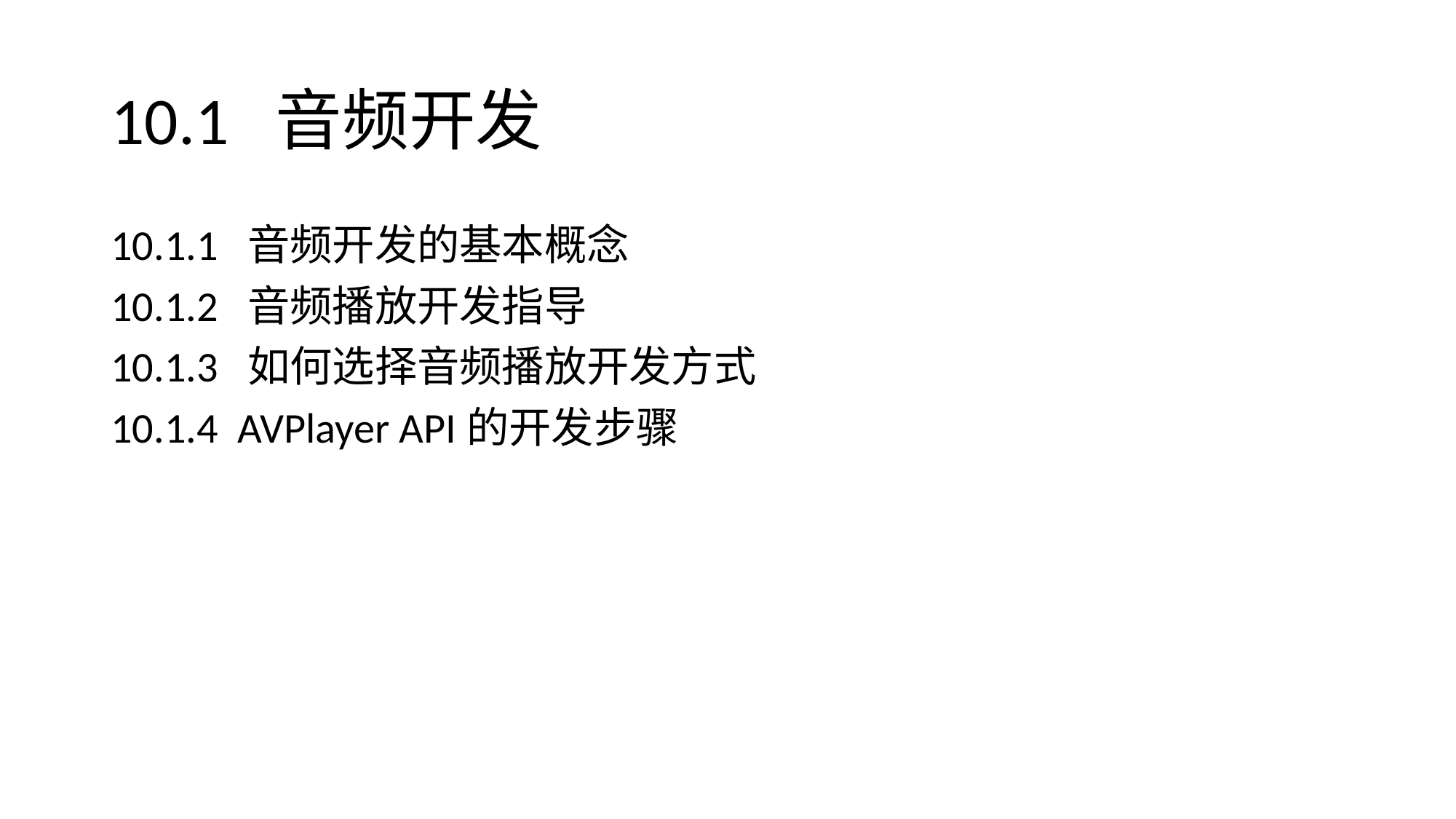

# 10.1  音频开发
10.1.1  音频开发的基本概念
10.1.2  音频播放开发指导
10.1.3  如何选择音频播放开发方式
10.1.4  AVPlayer API的开发步骤